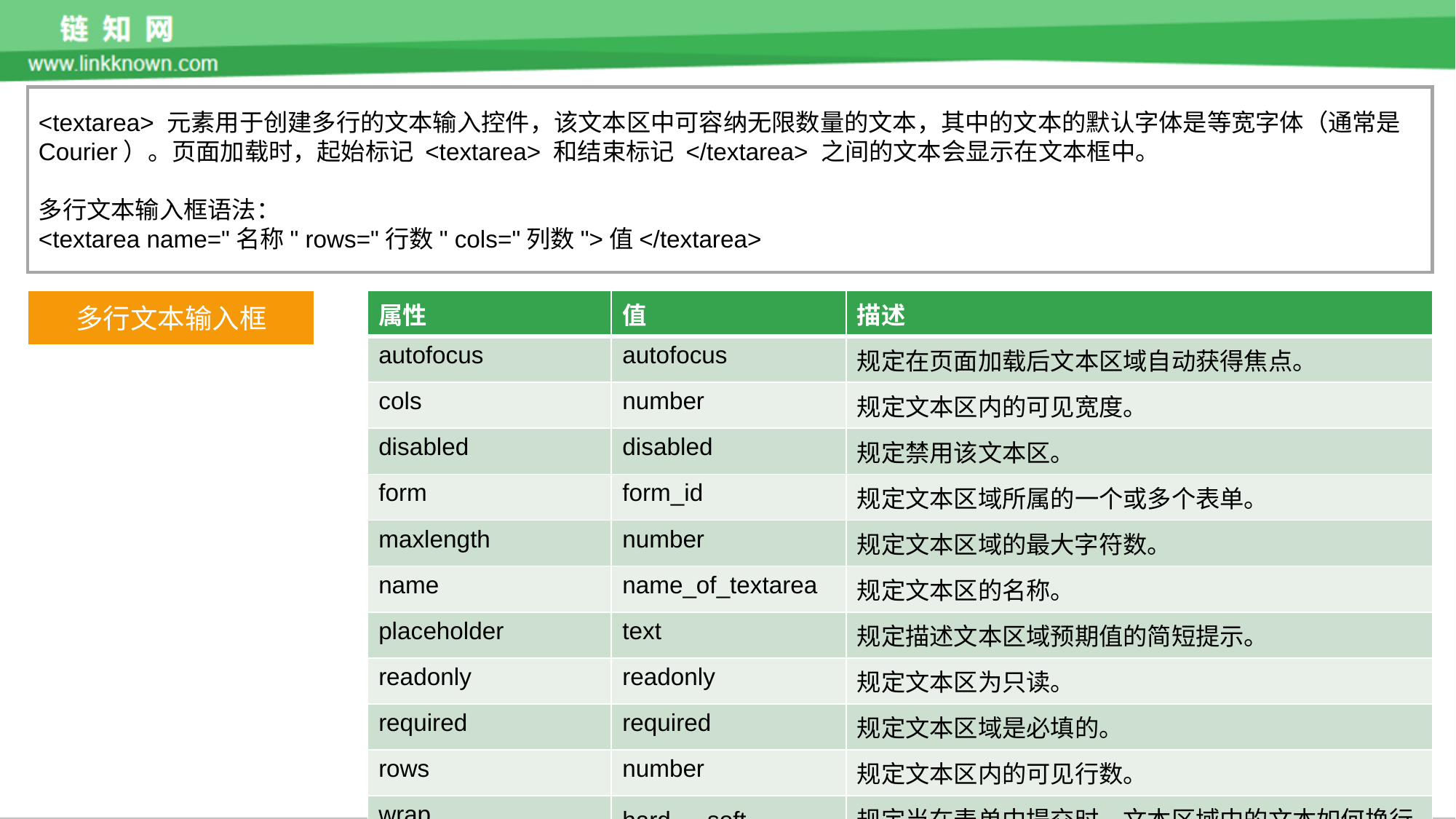

<textarea> 元素用于创建多行的文本输入控件，该文本区中可容纳无限数量的文本，其中的文本的默认字体是等宽字体（通常是Courier）。页面加载时，起始标记 <textarea> 和结束标记 </textarea> 之间的文本会显示在文本框中。

多行文本输入框语法：
<textarea name="名称" rows="行数" cols="列数">值</textarea>
多行文本输入框
| 属性 | 值 | 描述 |
| --- | --- | --- |
| autofocus | autofocus | 规定在页面加载后文本区域自动获得焦点。 |
| cols | number | 规定文本区内的可见宽度。 |
| disabled | disabled | 规定禁用该文本区。 |
| form | form\_id | 规定文本区域所属的一个或多个表单。 |
| maxlength | number | 规定文本区域的最大字符数。 |
| name | name\_of\_textarea | 规定文本区的名称。 |
| placeholder | text | 规定描述文本区域预期值的简短提示。 |
| readonly | readonly | 规定文本区为只读。 |
| required | required | 规定文本区域是必填的。 |
| rows | number | 规定文本区内的可见行数。 |
| wrap | hard、soft | 规定当在表单中提交时，文本区域中的文本如何换行。 |